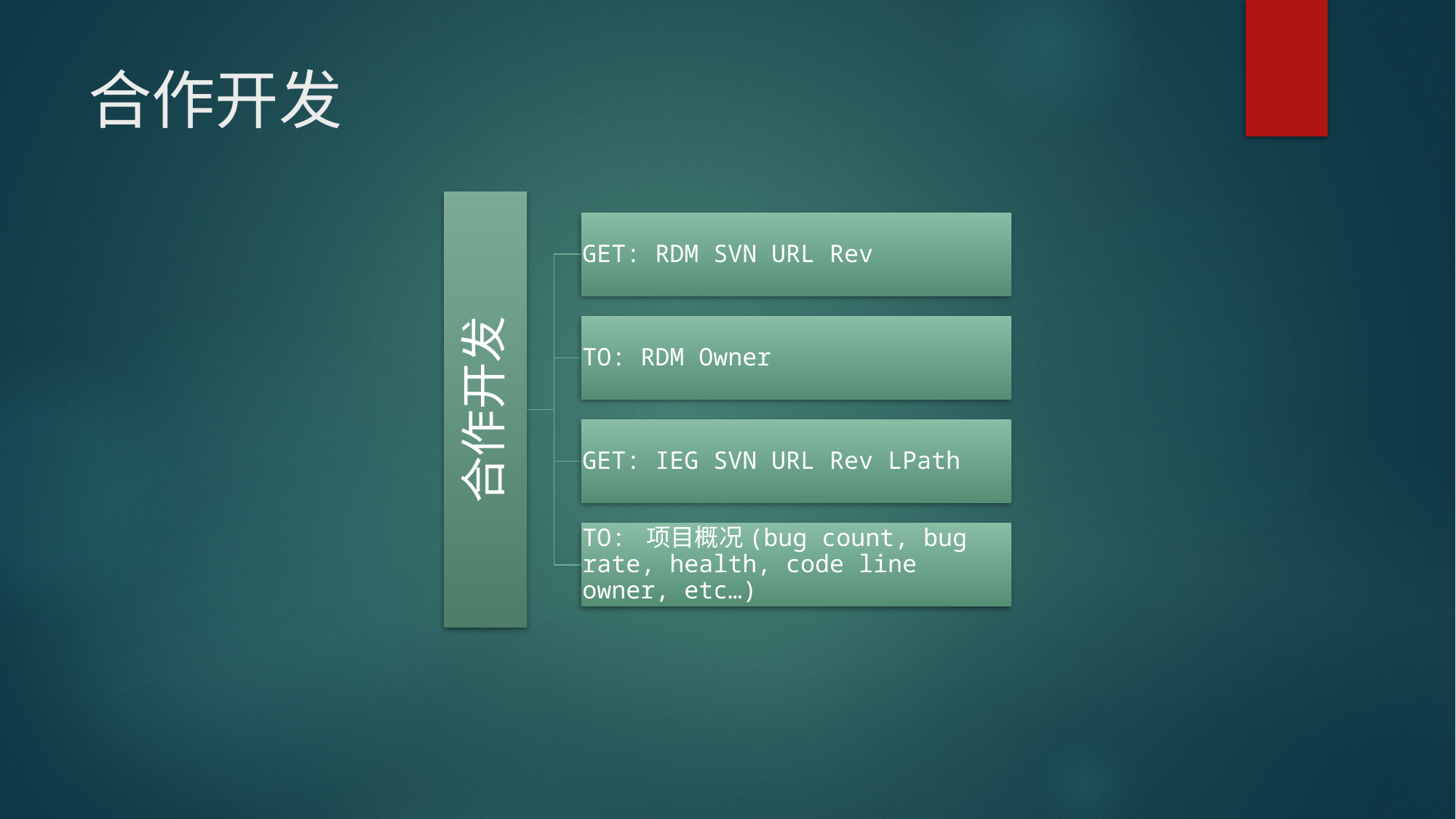

# 合作开发

合作开发
GET: RDM SVN URL Rev
TO: RDM Owner
GET: IEG SVN URL Rev LPath
TO: 项目概况(bug count, bug rate, health, code line owner, etc…)